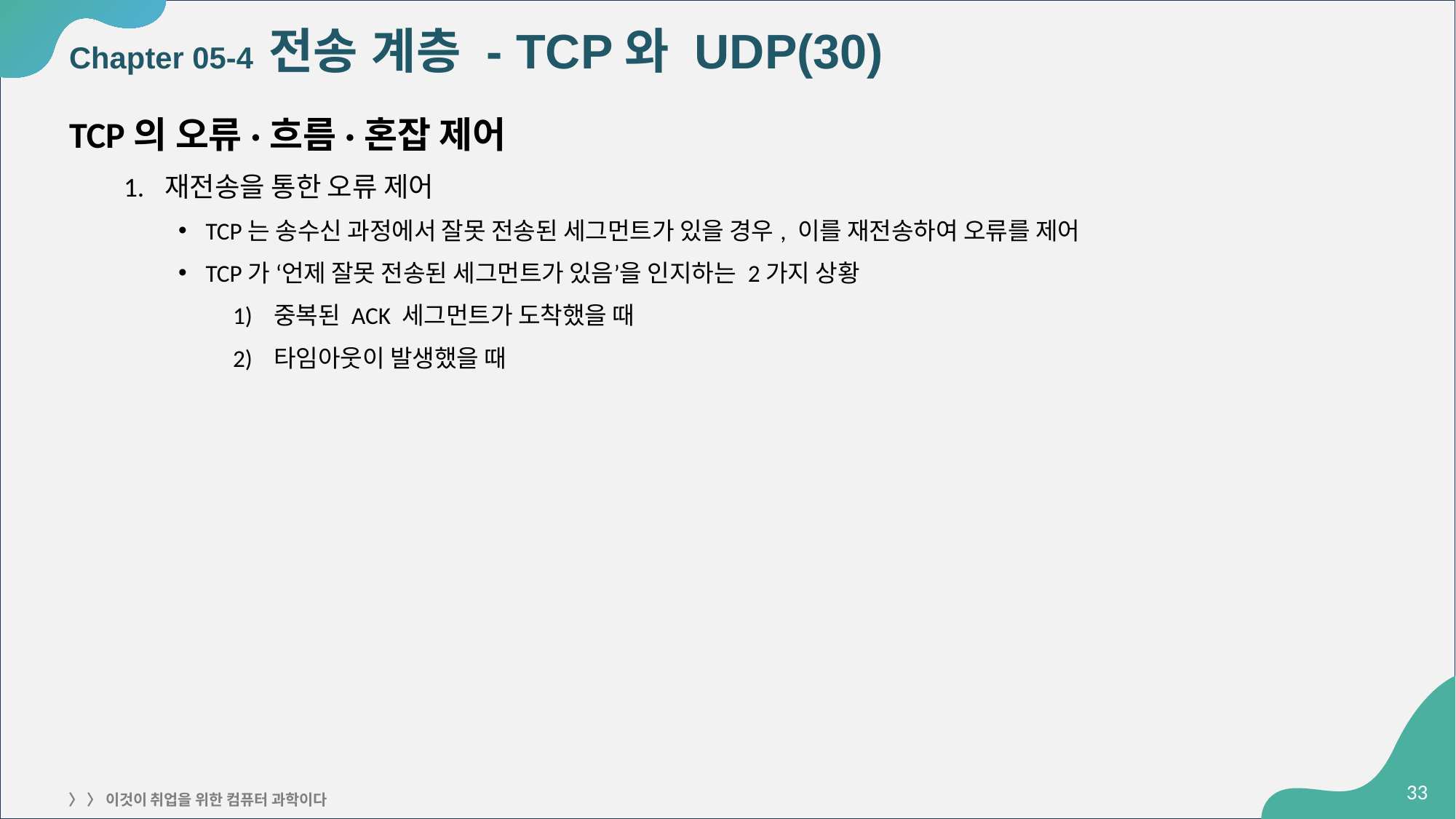

# Chapter 05-4 전송 계층 - TCP와 UDP(30)
TCP의 오류·흐름·혼잡 제어
재전송을 통한 오류 제어
TCP는 송수신 과정에서 잘못 전송된 세그먼트가 있을 경우, 이를 재전송하여 오류를 제어
TCP가 ‘언제 잘못 전송된 세그먼트가 있음’을 인지하는 2가지 상황
중복된 ACK 세그먼트가 도착했을 때
타임아웃이 발생했을 때
33
〉 〉 이것이 취업을 위한 컴퓨터 과학이다